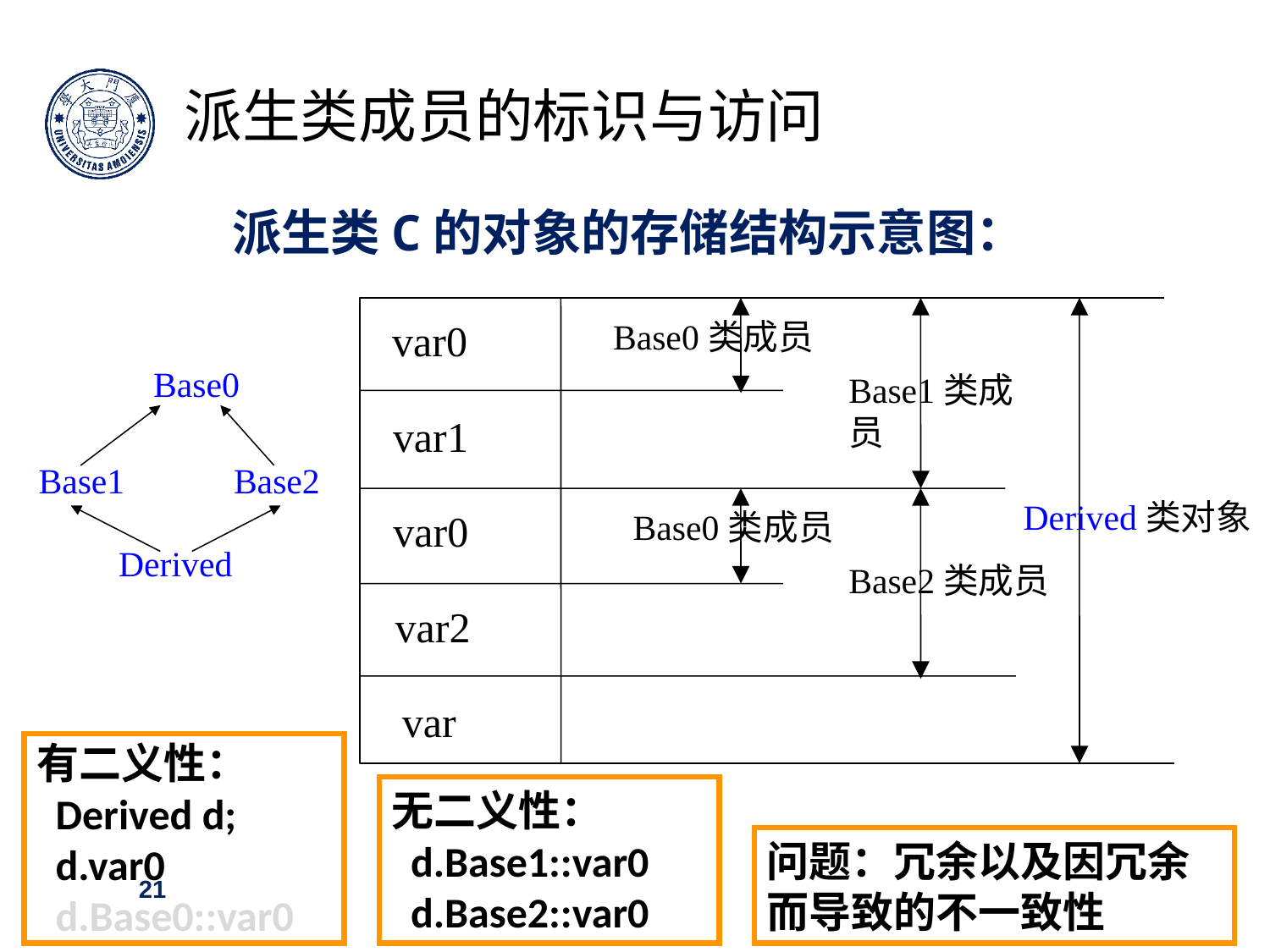

派生类成员的标识与访问
派生类C的对象的存储结构示意图：

var0
Base0类成员
Base1类成员

var1

Derived类对象
var0
Base0类成员
Base2类成员

var2

var
Base0

Base1
Base2

Derived
有二义性：
  Derived d;
  d.var0
  d.Base0::var0
无二义性：
  d.Base1::var0
  d.Base2::var0
问题：冗余以及因冗余而导致的不一致性
21